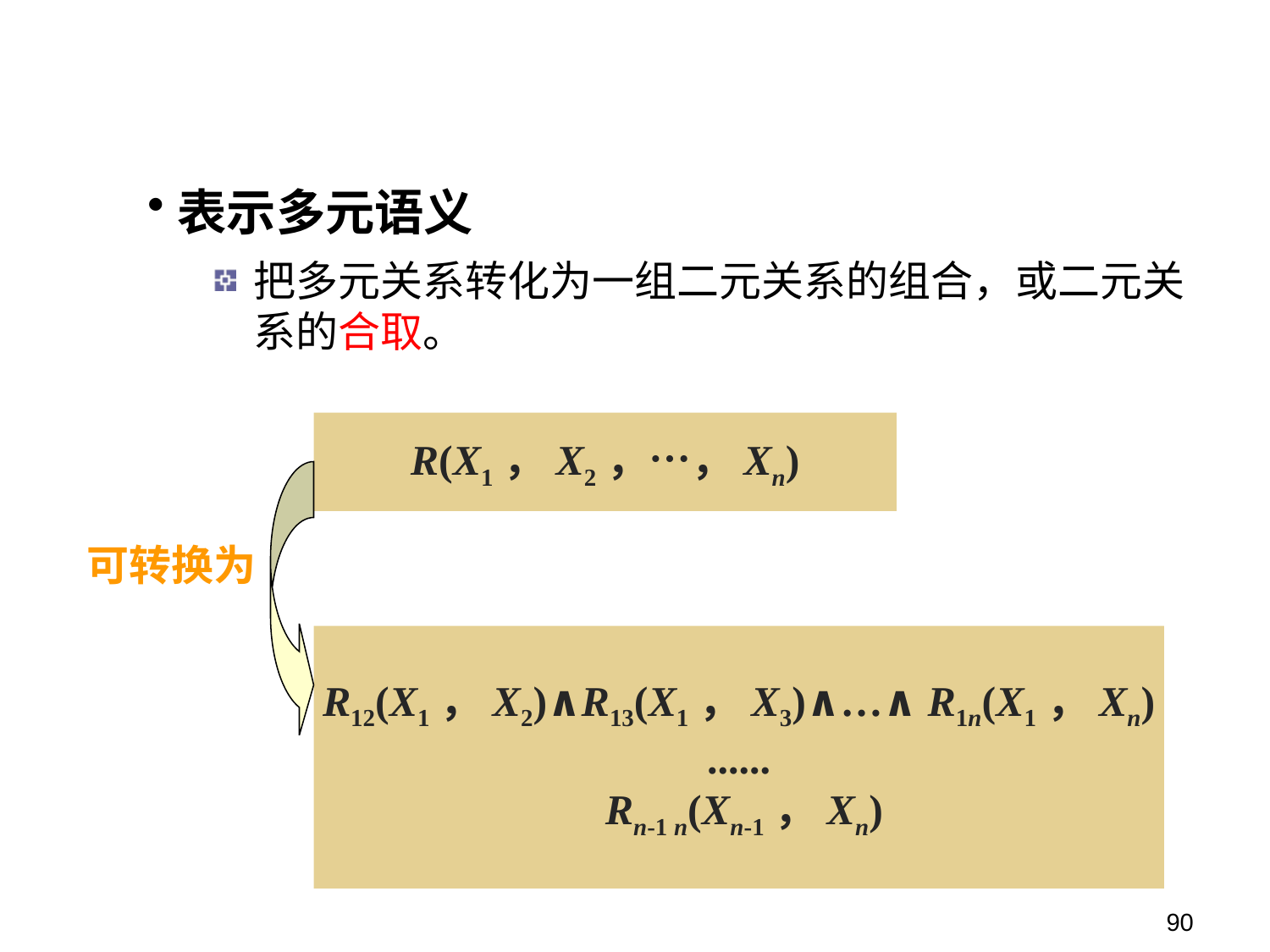

表示多元语义

把多元关系转化为一组二元关系的组合，或二元关系的合取。
R(X1，X2，…，Xn)

可转换为
R12(X1，X2)∧R13(X1，X3)∧…∧ R1n(X1，Xn)
......
 Rn-1 n(Xn-1，Xn)
90